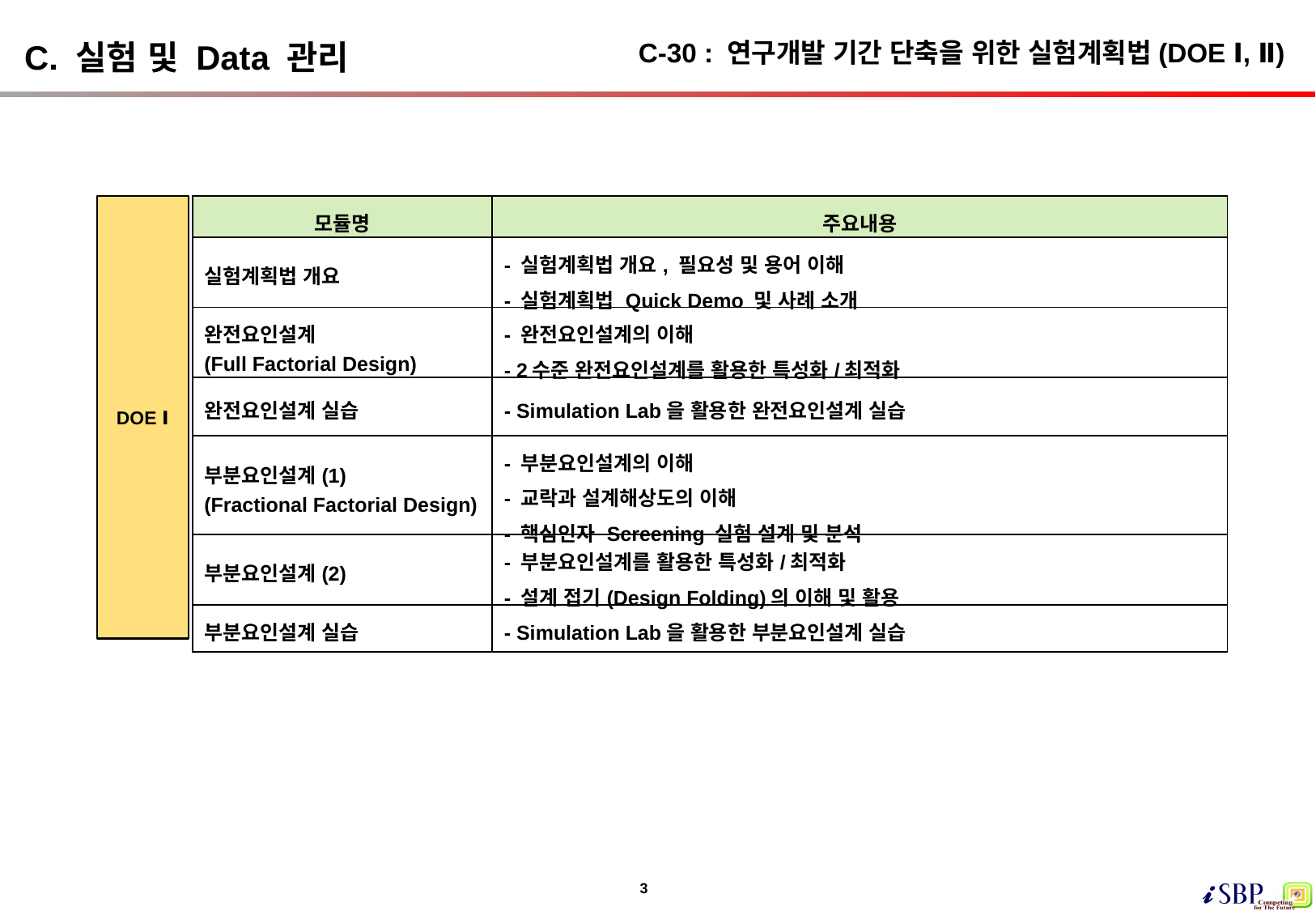

# C-30 : 연구개발 기간 단축을 위한 실험계획법(DOE Ⅰ, Ⅱ)
C. 실험 및 Data 관리
| 모듈명 | 주요내용 |
| --- | --- |
| 실험계획법 개요 | - 실험계획법 개요, 필요성 및 용어 이해 - 실험계획법 Quick Demo 및 사례 소개 |
| 완전요인설계 (Full Factorial Design) | - 완전요인설계의 이해 - 2수준 완전요인설계를 활용한 특성화/최적화 |
| 완전요인설계 실습 | - Simulation Lab을 활용한 완전요인설계 실습 |
| 부분요인설계(1) (Fractional Factorial Design) | - 부분요인설계의 이해 - 교락과 설계해상도의 이해 - 핵심인자 Screening 실험 설계 및 분석 |
| 부분요인설계(2) | - 부분요인설계를 활용한 특성화/최적화 - 설계 접기(Design Folding)의 이해 및 활용 |
| 부분요인설계 실습 | - Simulation Lab을 활용한 부분요인설계 실습 |
DOE Ⅰ
3